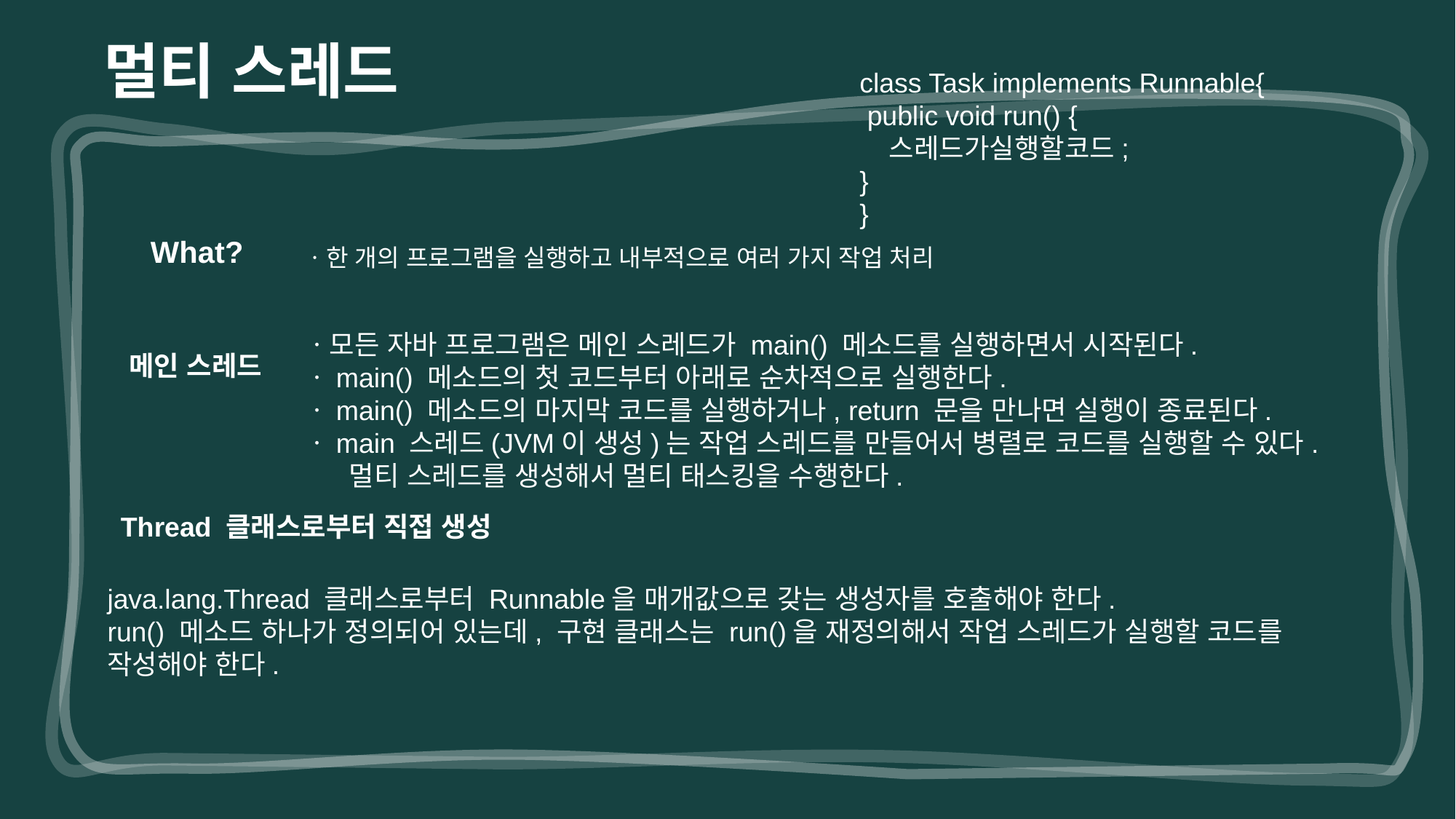

멀티 스레드
class Task implements Runnable{
 public void run() {
   스레드가실행할코드;
}
}

What?
ㆍ한 개의 프로그램을 실행하고 내부적으로 여러 가지 작업 처리
ㆍ모든 자바 프로그램은 메인 스레드가 main() 메소드를 실행하면서 시작된다.
ㆍmain() 메소드의 첫 코드부터 아래로 순차적으로 실행한다.
ㆍmain() 메소드의 마지막 코드를 실행하거나, return 문을 만나면 실행이 종료된다.
ㆍmain 스레드(JVM이 생성)는 작업 스레드를 만들어서 병렬로 코드를 실행할 수 있다.            멀티 스레드를 생성해서 멀티 태스킹을 수행한다.
메인 스레드
Thread 클래스로부터 직접 생성
java.lang.Thread 클래스로부터 Runnable을 매개값으로 갖는 생성자를 호출해야 한다.
run() 메소드 하나가 정의되어 있는데, 구현 클래스는 run()을 재정의해서 작업 스레드가 실행할 코드를 작성해야 한다.